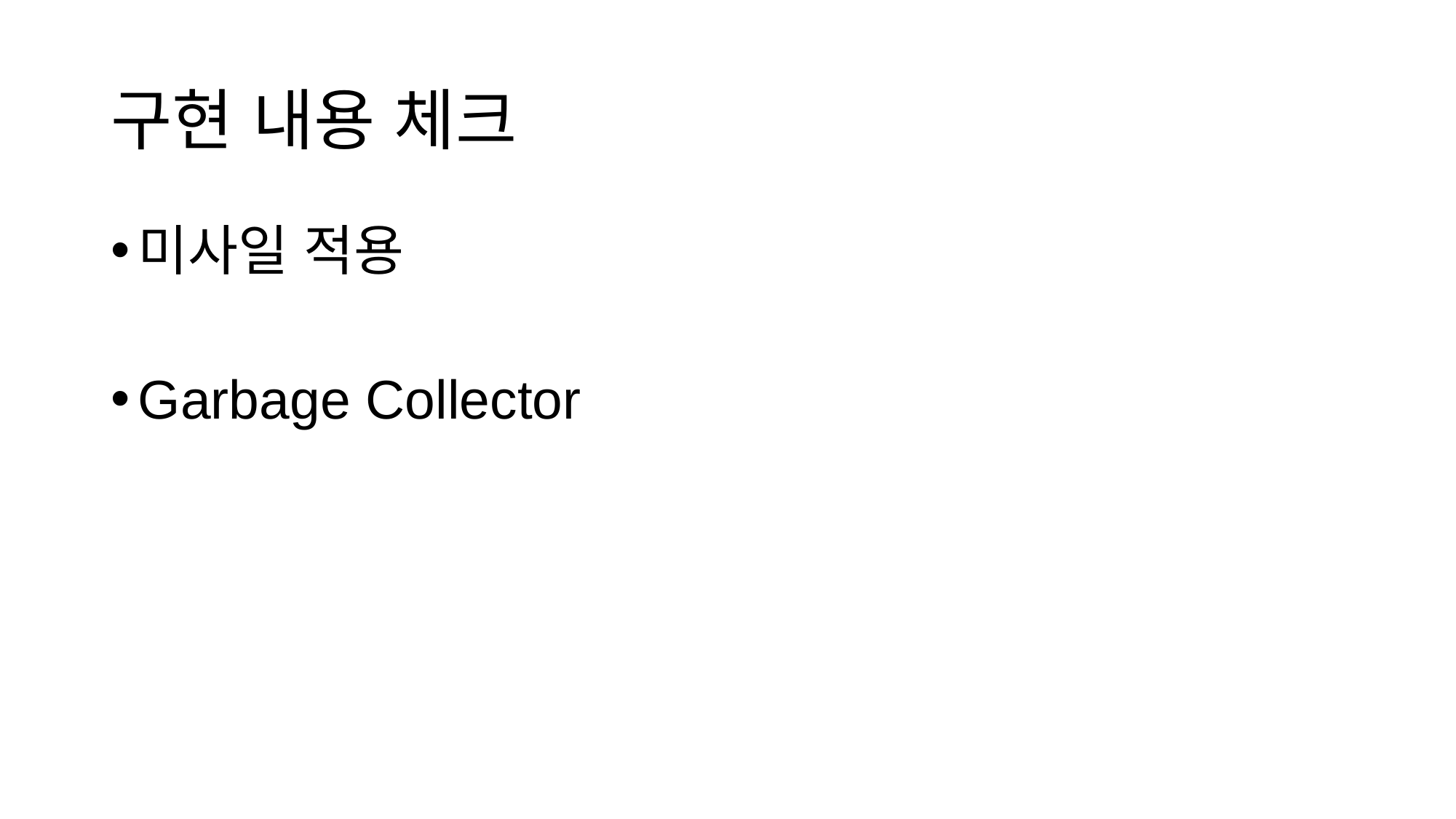

# 구현 내용 체크
미사일 적용

Garbage Collector